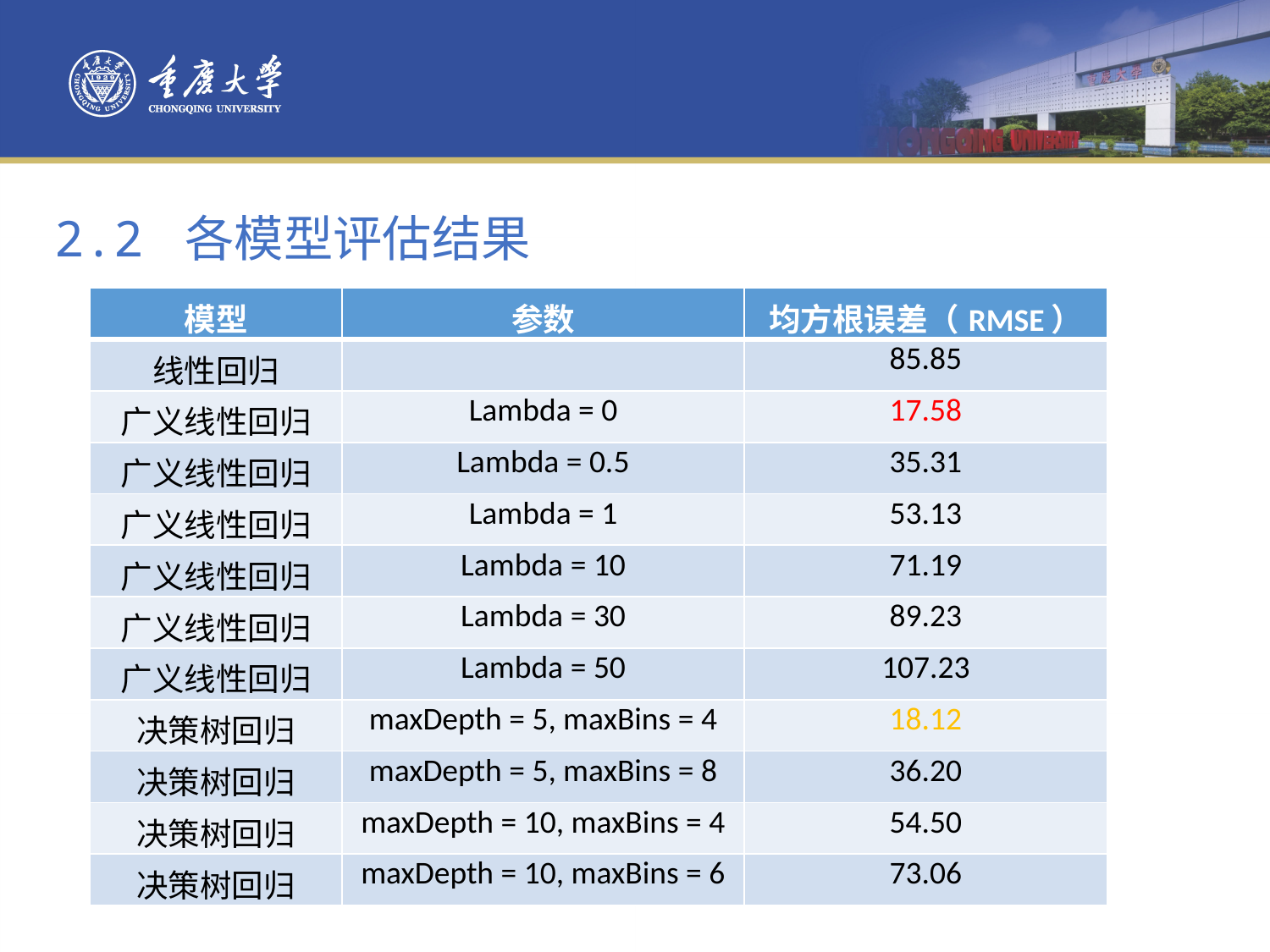

目录
2.2 各模型评估结果
| 模型 | 参数 | 均方根误差（RMSE） |
| --- | --- | --- |
| 线性回归 |  | 85.85 |
| 广义线性回归 | Lambda = 0 | 17.58 |
| 广义线性回归 | Lambda = 0.5 | 35.31 |
| 广义线性回归 | Lambda = 1 | 53.13 |
| 广义线性回归 | Lambda = 10 | 71.19 |
| 广义线性回归 | Lambda = 30 | 89.23 |
| 广义线性回归 | Lambda = 50 | 107.23 |
| 决策树回归 | maxDepth = 5, maxBins = 4 | 18.12 |
| 决策树回归 | maxDepth = 5, maxBins = 8 | 36.20 |
| 决策树回归 | maxDepth = 10, maxBins = 4 | 54.50 |
| 决策树回归 | maxDepth = 10, maxBins = 6 | 73.06 |